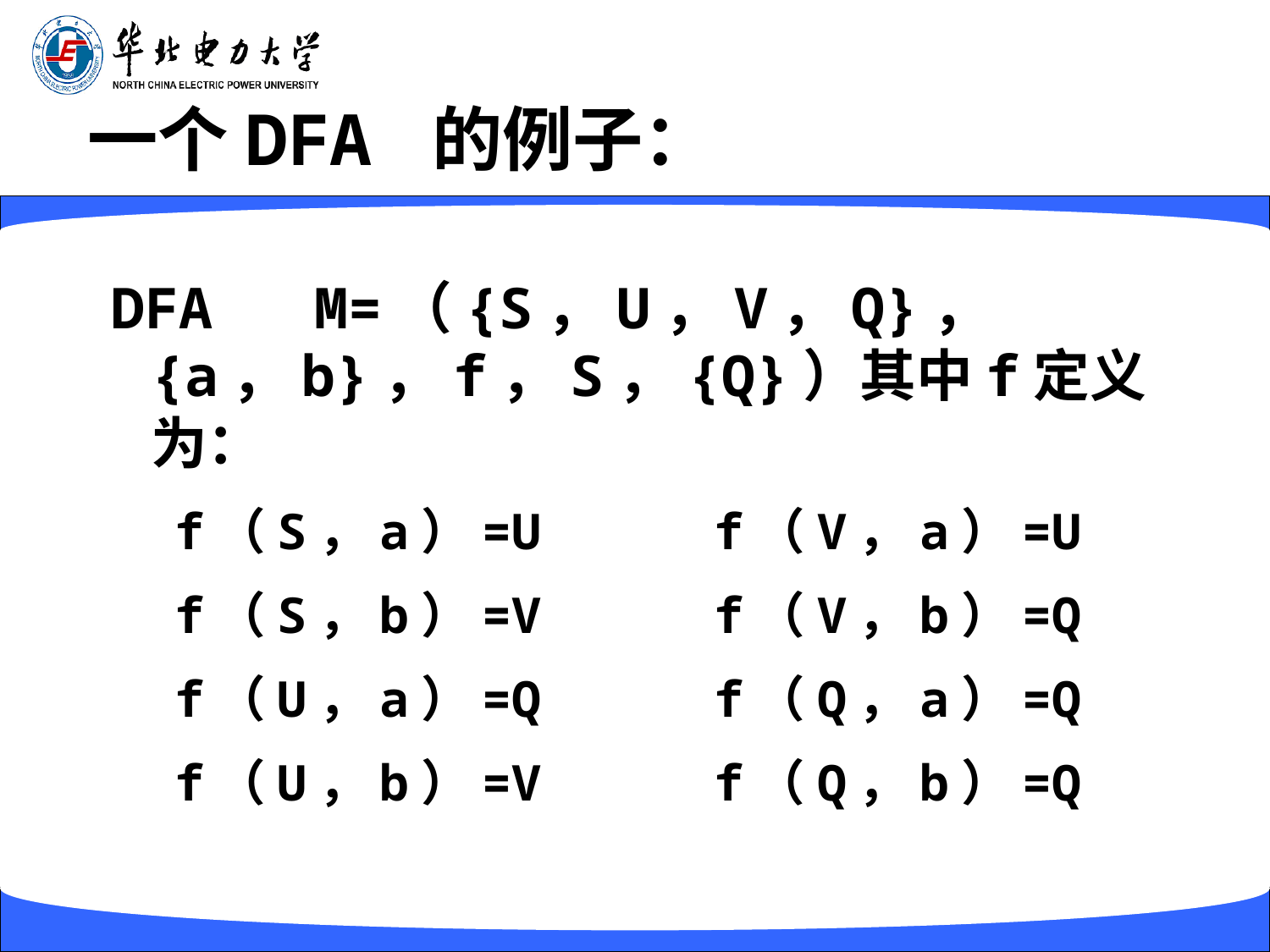

# 一个DFA 的例子：
DFA   M=（{S，U，V，Q}，{a，b}，f，S，{Q}）其中f定义为：
f（S，a）=U		f（V，a）=U
f（S，b）=V		f（V，b）=Q
f（U，a）=Q		f（Q，a）=Q
f（U，b）=V		f（Q，b）=Q